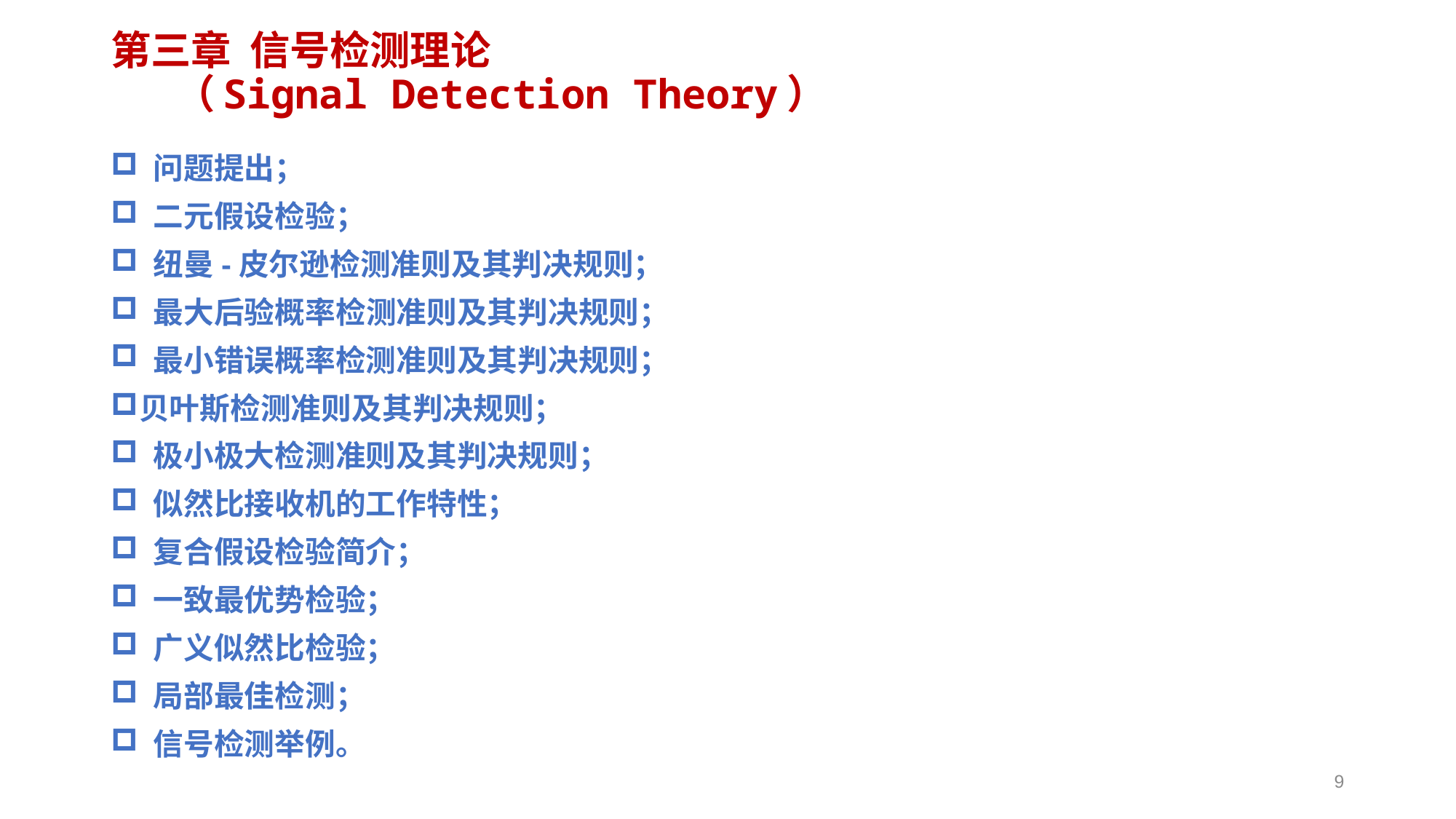

# 第三章  信号检测理论 （Signal Detection Theory）
 问题提出；
 二元假设检验；
 纽曼-皮尔逊检测准则及其判决规则；
 最大后验概率检测准则及其判决规则；
 最小错误概率检测准则及其判决规则；
贝叶斯检测准则及其判决规则；
 极小极大检测准则及其判决规则；
 似然比接收机的工作特性；
 复合假设检验简介；
 一致最优势检验；
 广义似然比检验；
 局部最佳检测；
 信号检测举例。
9